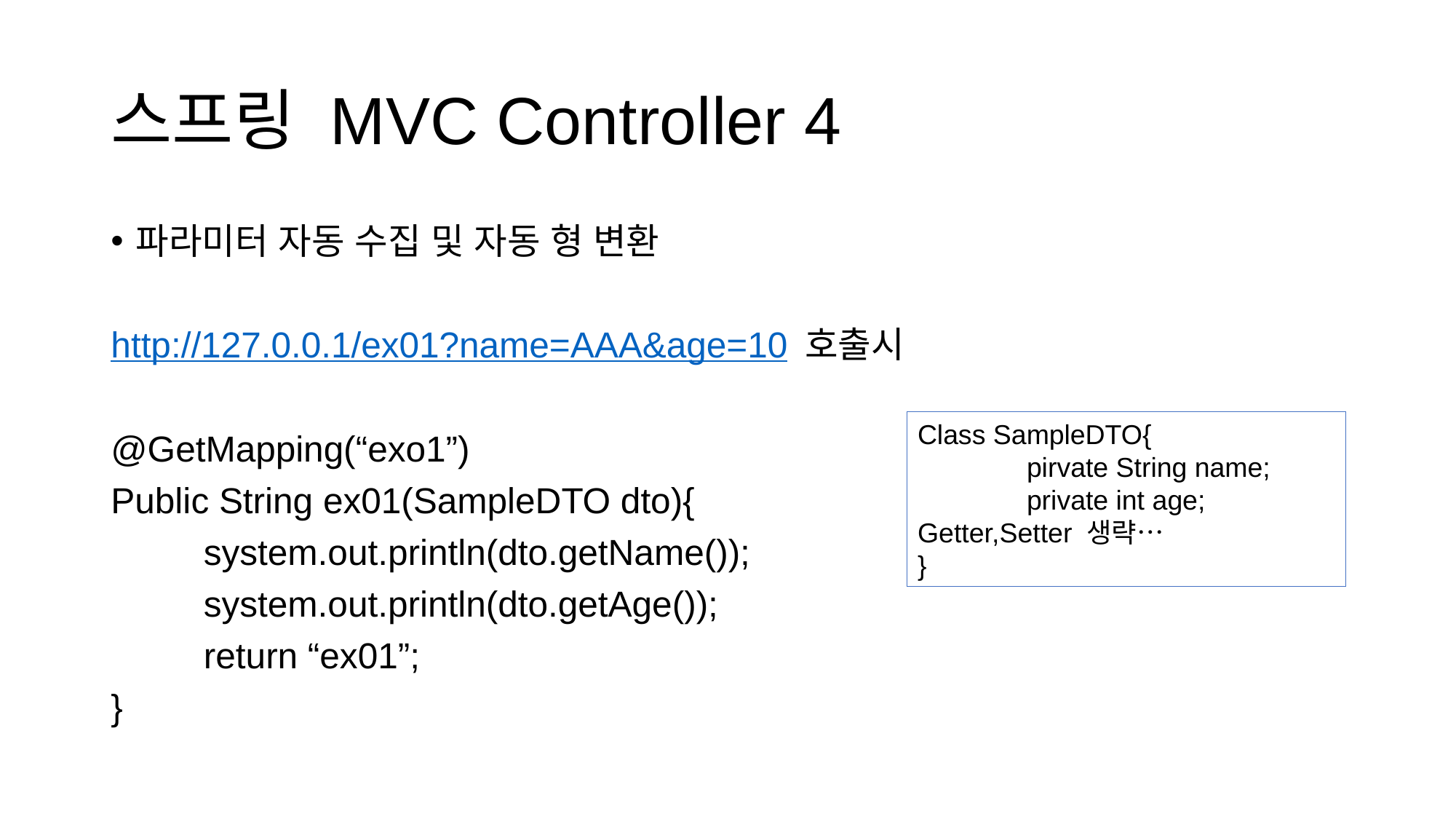

# 스프링 MVC Controller 4
파라미터 자동 수집 및 자동 형 변환

http://127.0.0.1/ex01?name=AAA&age=10 호출시

@GetMapping(“exo1”)
Public String ex01(SampleDTO dto){
	system.out.println(dto.getName());
	system.out.println(dto.getAge());
	return “ex01”;
}
Class SampleDTO{
	pirvate String name;
	private int age;
Getter,Setter 생략…
}